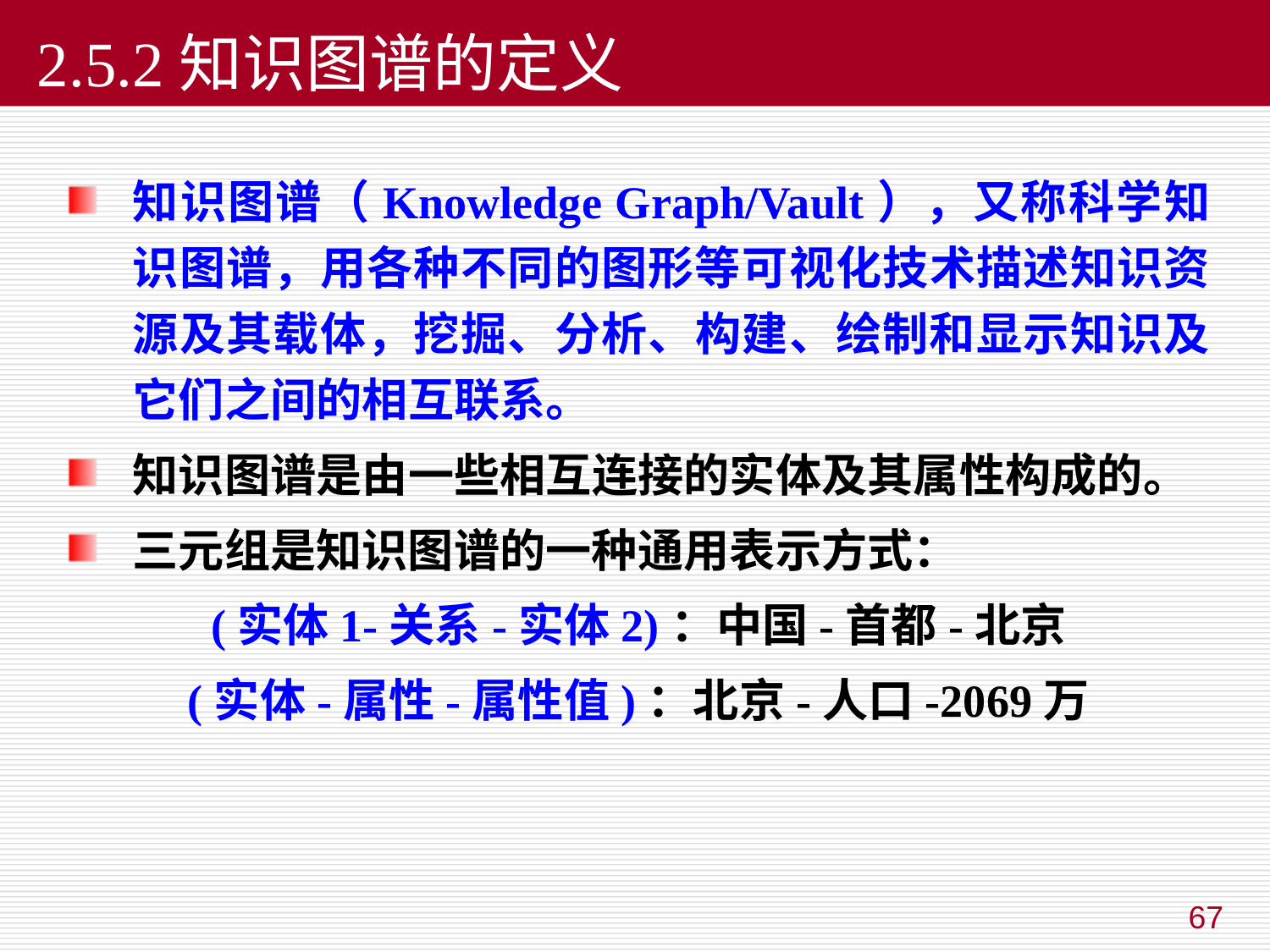

# 2.5.2知识图谱的定义
知识图谱（Knowledge Graph/Vault），又称科学知识图谱，用各种不同的图形等可视化技术描述知识资源及其载体，挖掘、分析、构建、绘制和显示知识及它们之间的相互联系。
知识图谱是由一些相互连接的实体及其属性构成的。
三元组是知识图谱的一种通用表示方式：
(实体1-关系-实体2)：中国-首都-北京
(实体-属性-属性值)：北京-人口-2069万
67